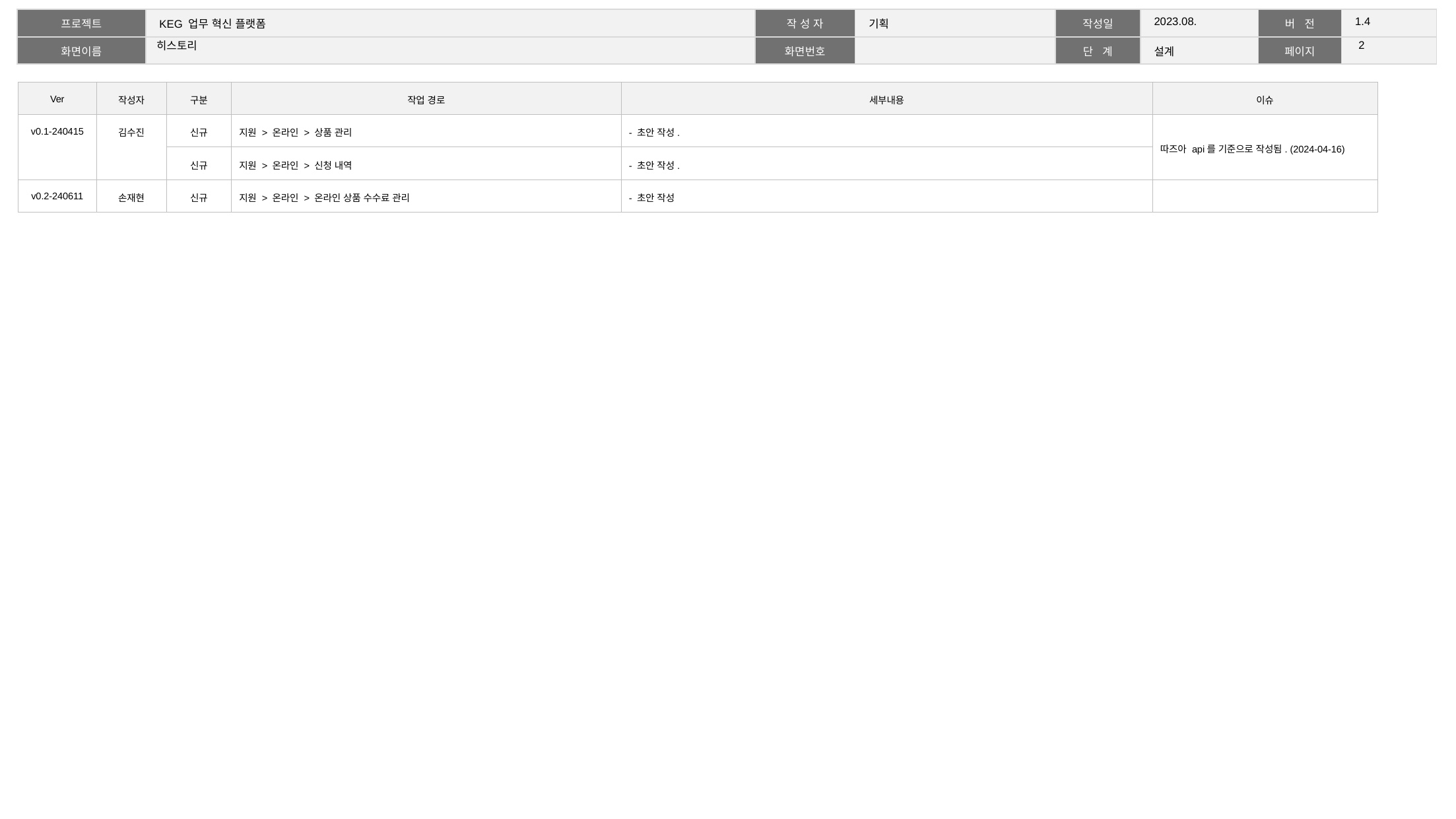

2

# 히스토리
| Ver | 작성자 | 구분 | 작업 경로 | 세부내용 | 이슈 |
| --- | --- | --- | --- | --- | --- |
| v0.1-240415 | 김수진 | 신규 | 지원 > 온라인 > 상품 관리 | - 초안 작성. | 따즈아 api를 기준으로 작성됨. (2024-04-16) |
|  |  | 신규 | 지원 > 온라인 > 신청 내역 | - 초안 작성. |  |
| v0.2-240611 | 손재현 | 신규 | 지원 > 온라인 > 온라인 상품 수수료 관리 | - 초안 작성 |  |